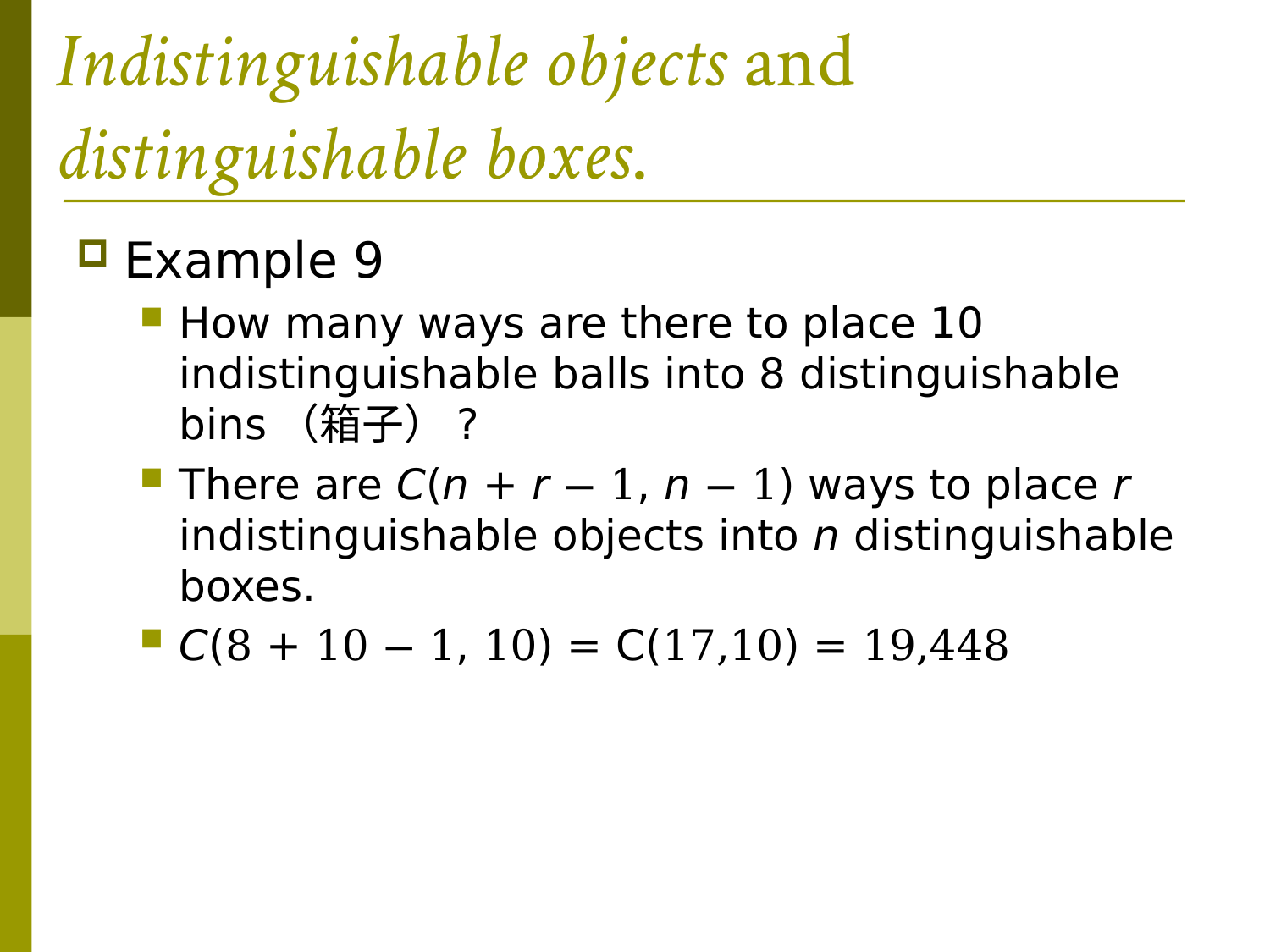

# Indistinguishable objects and distinguishable boxes.
Example 9
How many ways are there to place 10 indistinguishable balls into 8 distinguishable bins（箱子）?
There are C(n + r − 1, n − 1) ways to place r indistinguishable objects into n distinguishable boxes.
C(8 + 10 − 1, 10) = C(17,10) = 19,448